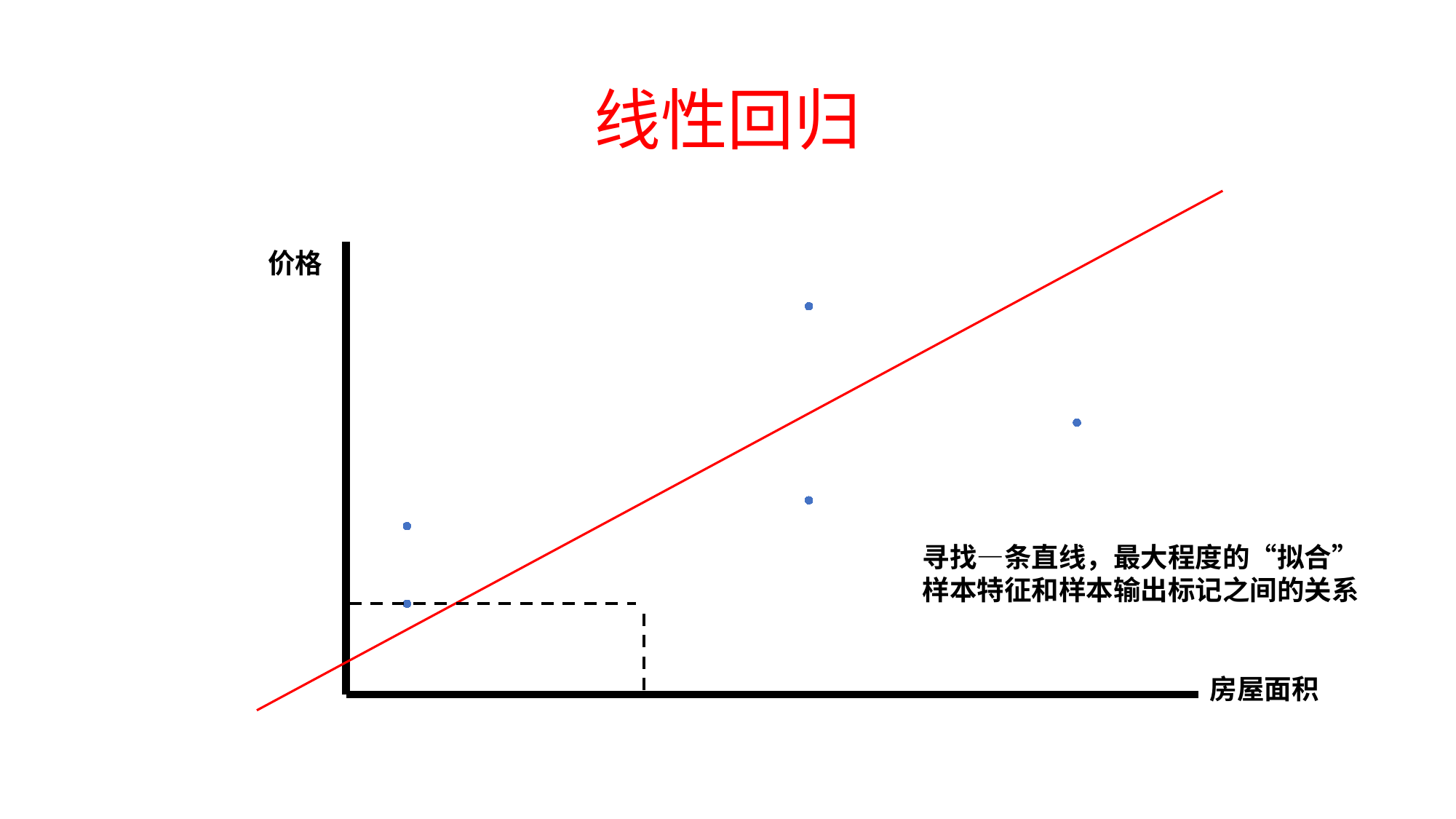

# 线性回归

### Chart

| Category | Y 值 |
|---|---|
价格
寻找—条直线，最大程度的“拟合”样本特征和样本输出标记之间的关系
房屋面积